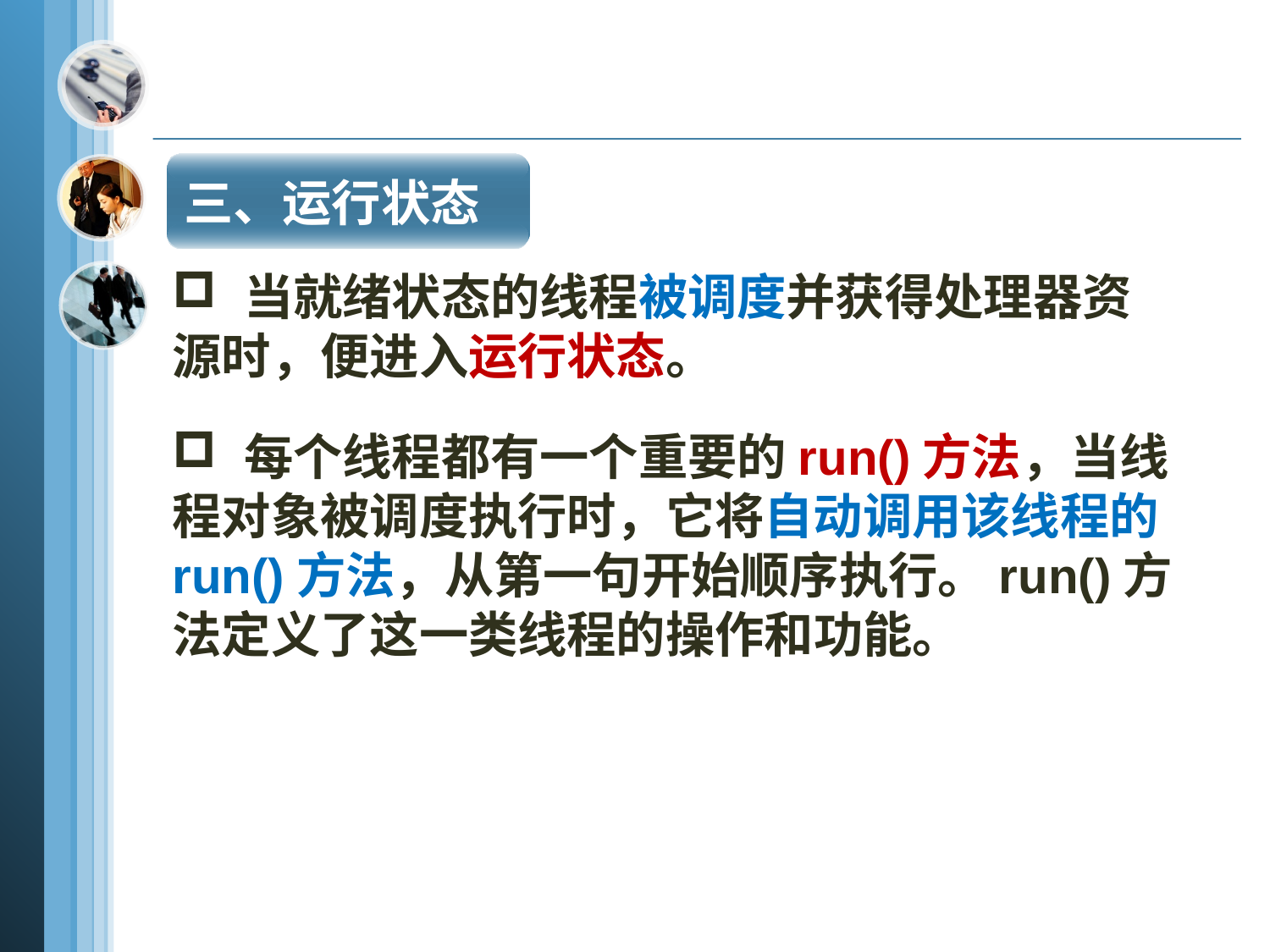

三、运行状态

当就绪状态的线程被调度并获得处理器资
源时，便进入运行状态。
每个线程都有一个重要的run()方法，当线
程对象被调度执行时，它将自动调用该线程的
run()方法，从第一句开始顺序执行。run()方
法定义了这一类线程的操作和功能。